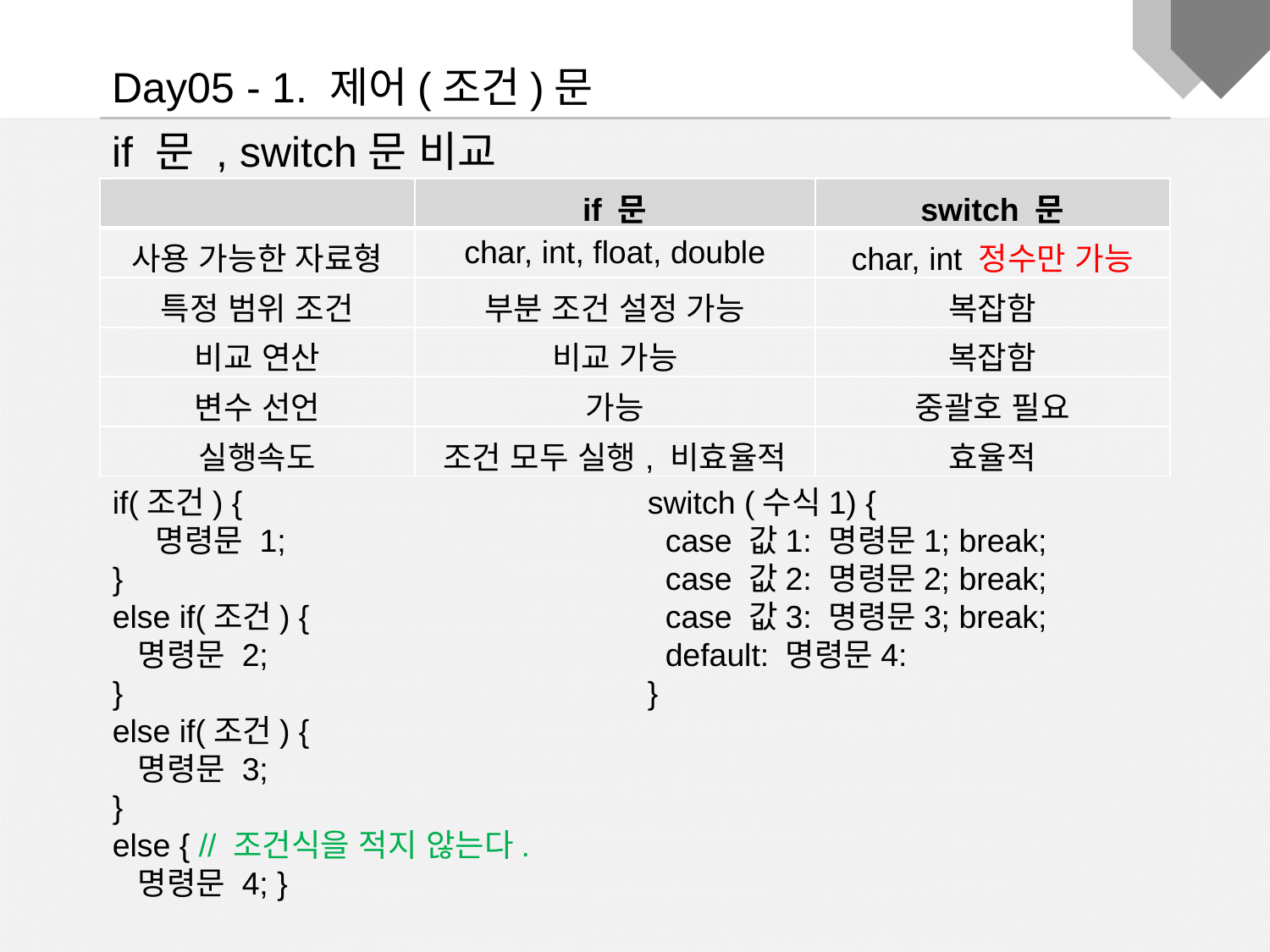

Day05 - 1. 제어(조건)문
if 문 , switch문 비교
|  | if 문 | switch 문 |
| --- | --- | --- |
| 사용 가능한 자료형 | char, int, float, double | char, int 정수만 가능 |
| 특정 범위 조건 | 부분 조건 설정 가능 | 복잡함 |
| 비교 연산 | 비교 가능 | 복잡함 |
| 변수 선언 | 가능 | 중괄호 필요 |
| 실행속도 | 조건 모두 실행, 비효율적 | 효율적 |
if(조건) {
    명령문 1;
}
else if(조건) {
  명령문 2;
}
else if(조건) {
  명령문 3;
}
else { // 조건식을 적지 않는다.
  명령문 4; }
switch (수식1) {
  case 값1: 명령문1; break;
  case 값2: 명령문2; break;
  case 값3: 명령문3; break;
  default: 명령문4:
}